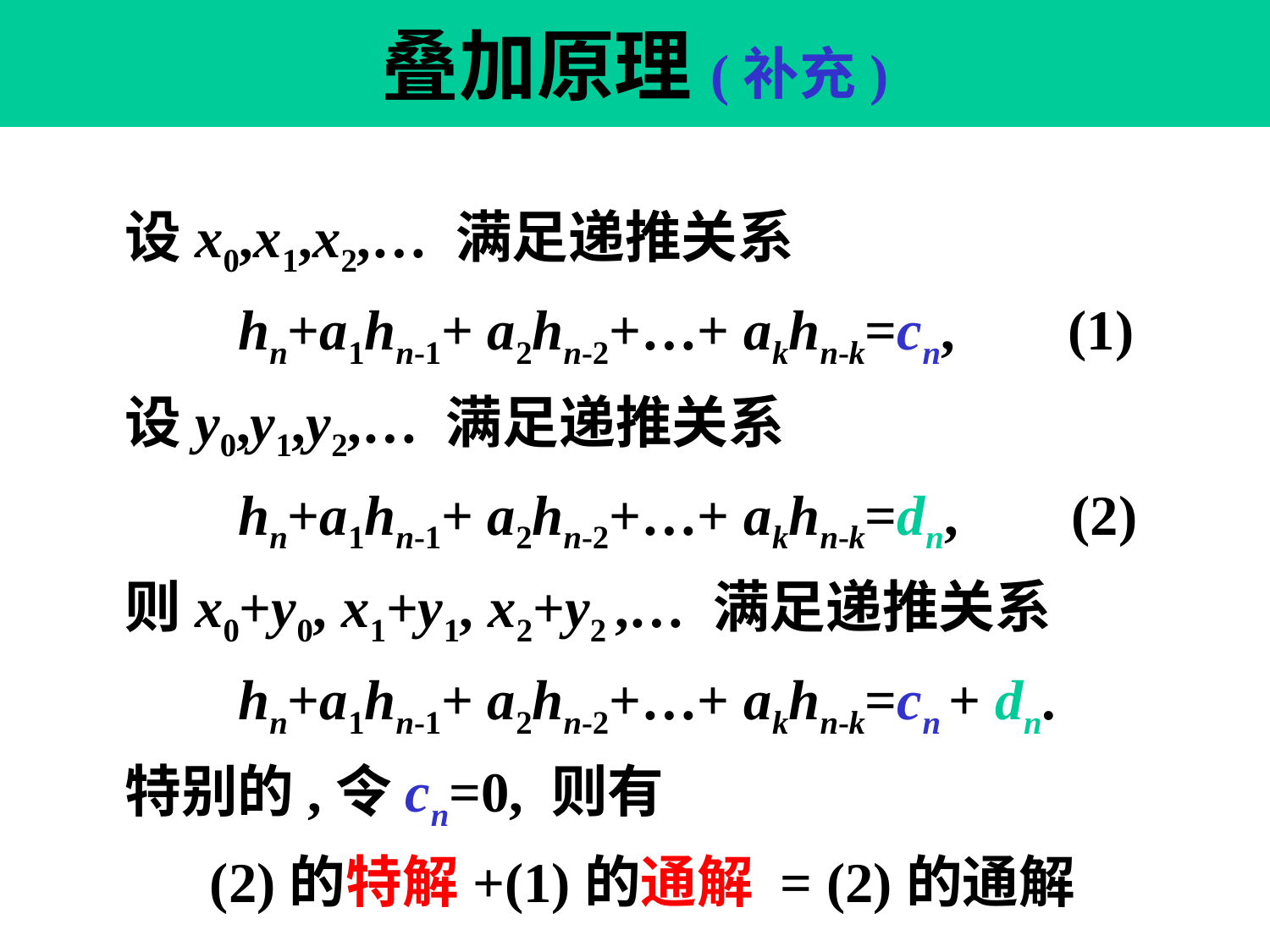

# 叠加原理(补充)
设x0,x1,x2,… 满足递推关系
        hn+a1hn-1+ a2hn-2+…+ akhn-k=cn,        (1)
设y0,y1,y2,… 满足递推关系
        hn+a1hn-1+ a2hn-2+…+ akhn-k=dn,        (2)
则x0+y0, x1+y1, x2+y2 ,… 满足递推关系
        hn+a1hn-1+ a2hn-2+…+ akhn-k=cn + dn.
特别的,令cn=0, 则有
      (2)的特解+(1)的通解 = (2)的通解